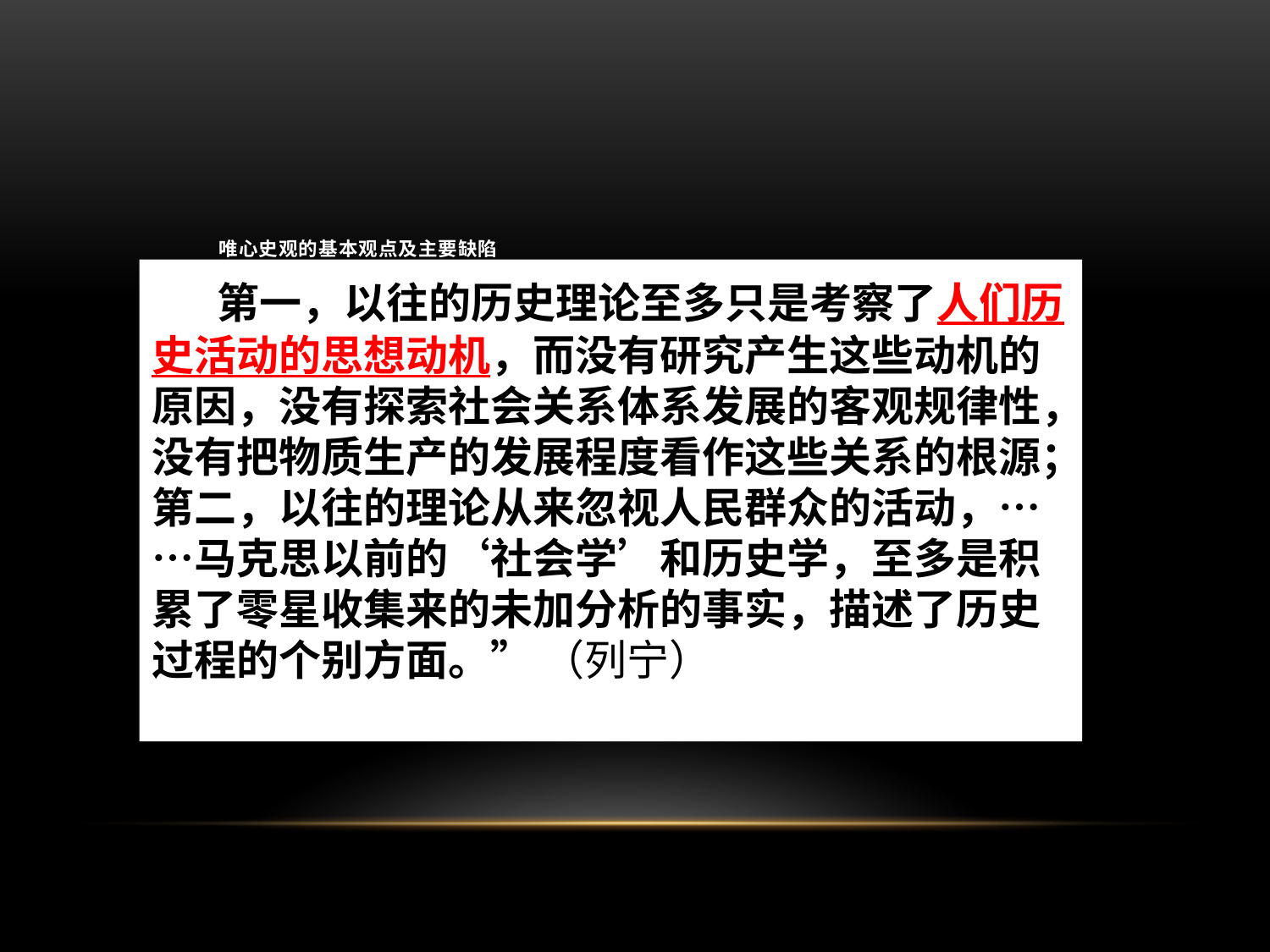

唯心史观的基本观点及主要缺陷
“第一，以往的历史理论至多只是考察了人们历史活动的思想动机，而没有研究产生这些动机的原因，没有探索社会关系体系发展的客观规律性，没有把物质生产的发展程度看作这些关系的根源；
第二，以往的理论从来忽视人民群众的活动，……马克思以前的‘社会学’和历史学，至多是积累了零星收集来的未加分析的事实，描述了历史过程的个别方面。” （列宁）